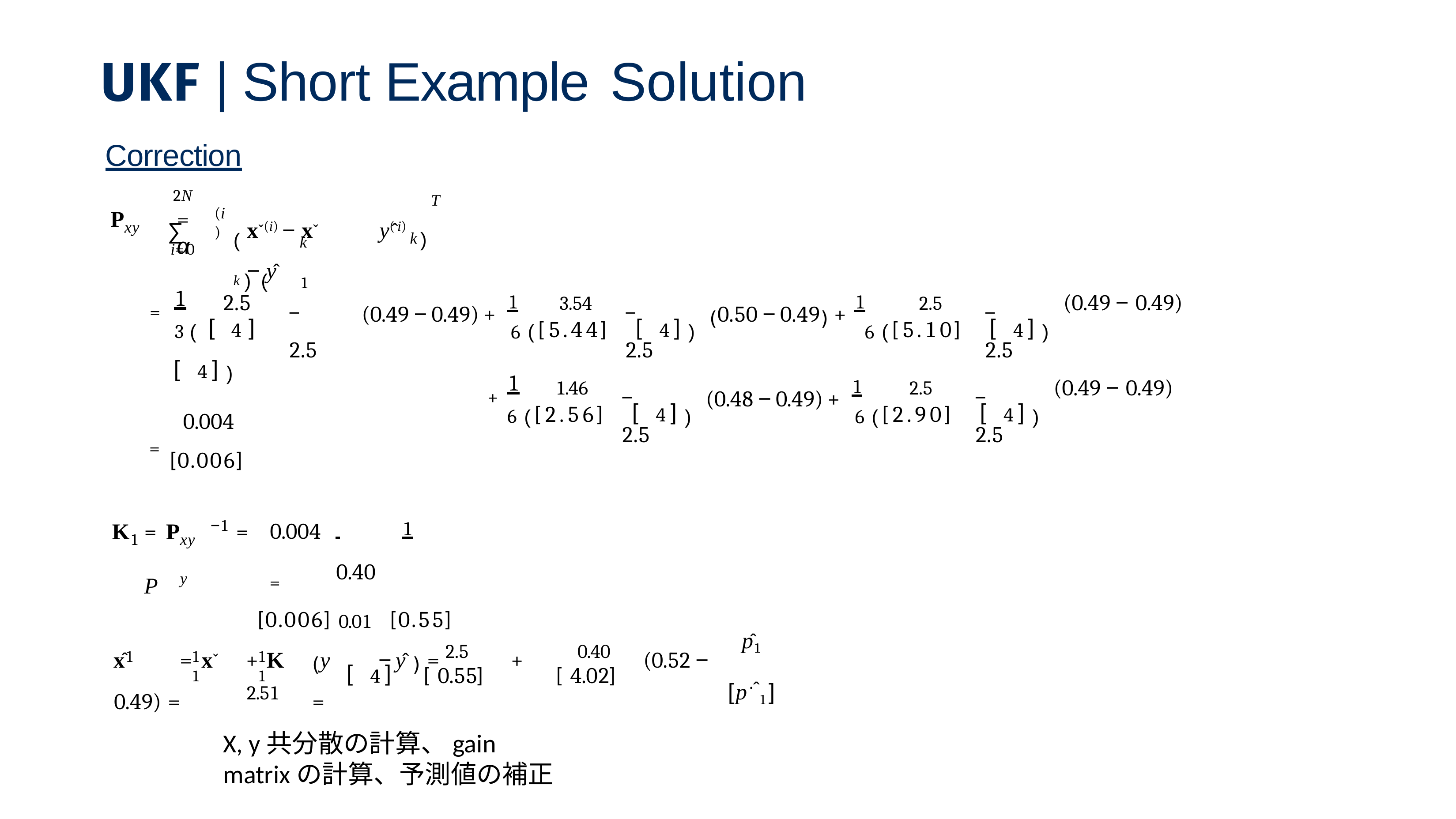

# UKF | Short Example Solution
Correction
2N
T
(i)
P	=	α
xˇ(i)  − xˇ	y(̂ i) − ŷ
k)
(	k	k) (	1
∑
xy
i=0
= 1
2.5	−	2.5
3.54	−	2.5
2.5	−	2.5
(0.49 − 0.49) + 1
(0.50 − 0.49) + 1
(0.49 − 0.49)
3  ([ 4  ]	[ 4 ])
[ 4 ])
[ 4 ])
6 ([5.44]
6 ([5.10]
+ 1
1.46	−	2.5
2.5	−	2.5
(0.48 − 0.49) + 1
(0.49 − 0.49)
[ 4 ])
[ 4 ])
6 ([2.90]
6 ([2.56]
0.004
= [0.006]
0.004	 	1	=	0.40
[0.006] 0.01	[0.55]
−1
K
= P	P
=
1
xy	y
p̂1
[p·̂1]
x̂	= xˇ	+ K	(y	− ŷ ) =	2.5	+	0.40	(0.52 − 0.49) =	2.51	=
1	1	1	1	1
[ 4 ]
[0.55]	[4.02]
X, y共分散の計算、gain matrixの計算、予測値の補正